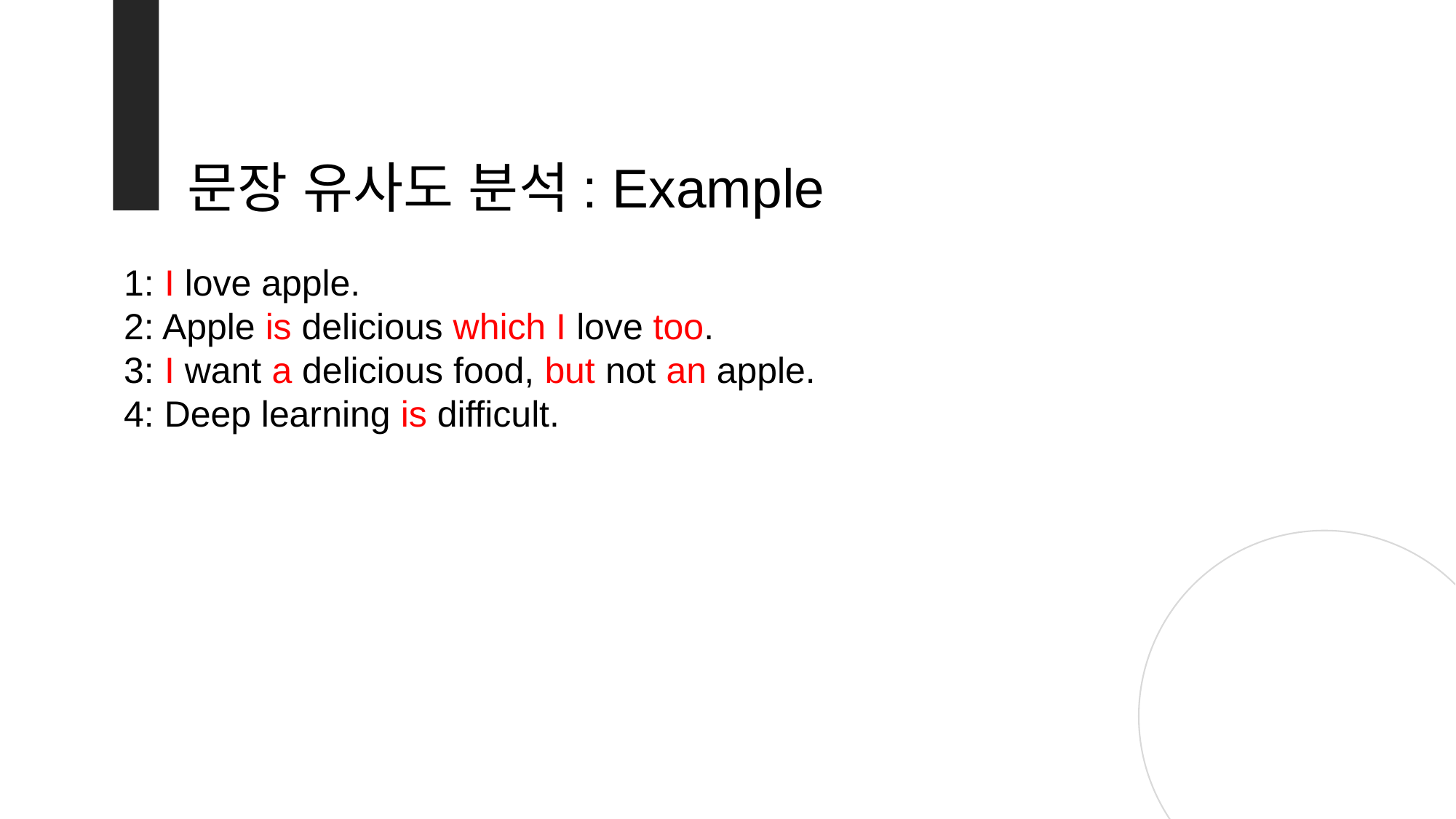

문장 유사도 분석: Example
1: I love apple.
2: Apple is delicious which I love too.
3: I want a delicious food, but not an apple.
4: Deep learning is difficult.